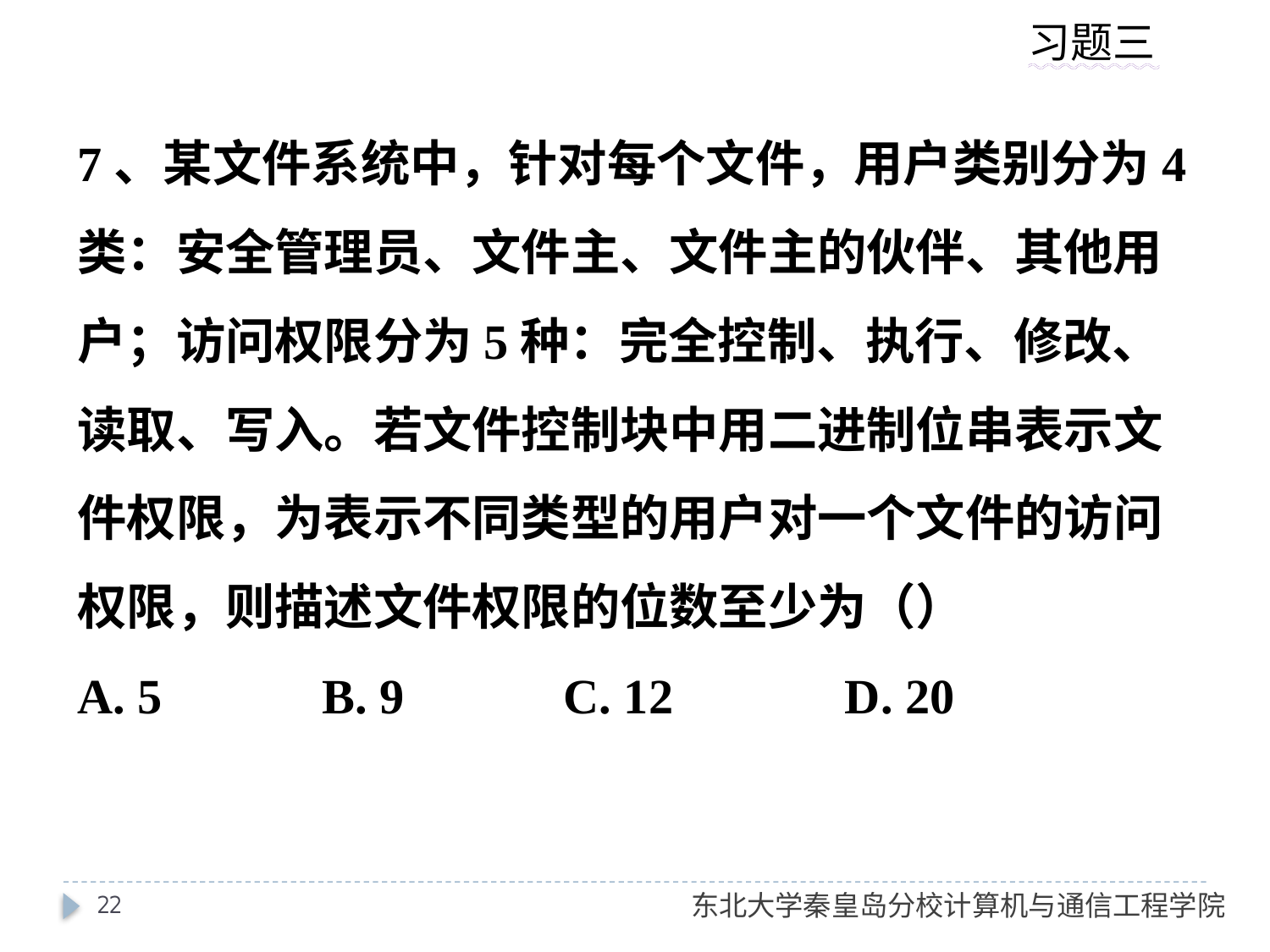

7、某文件系统中，针对每个文件，用户类别分为4类：安全管理员、文件主、文件主的伙伴、其他用户；访问权限分为5种：完全控制、执行、修改、读取、写入。若文件控制块中用二进制位串表示文件权限，为表示不同类型的用户对一个文件的访问权限，则描述文件权限的位数至少为（）
A. 5             B. 9             C. 12              D. 20
22